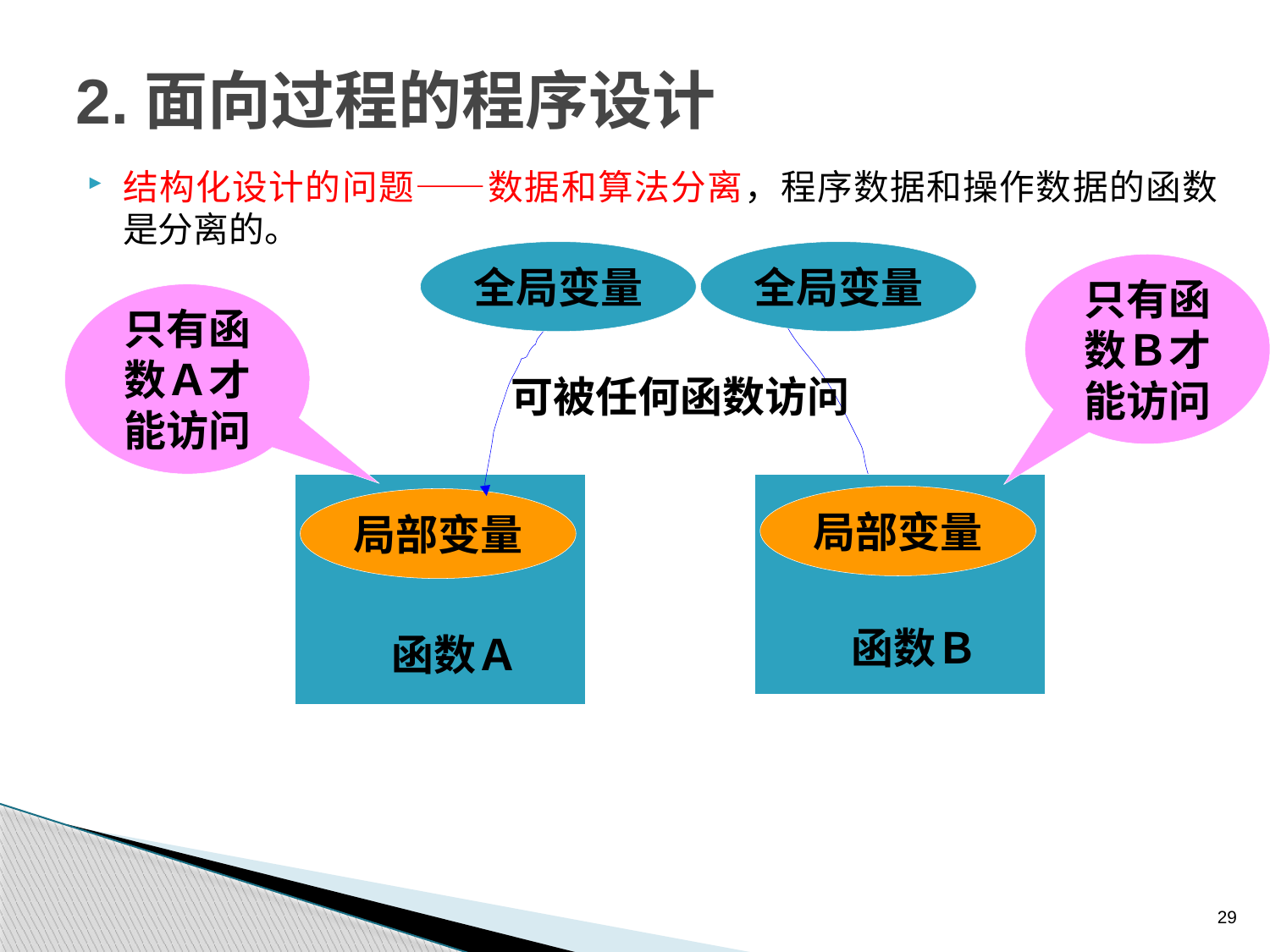

# 2.面向过程的程序设计
结构化设计的问题——数据和算法分离，程序数据和操作数据的函数是分离的。

全局变量
全局变量
只有函数Ｂ才能访问

只有函数Ａ才能访问

可被任何函数访问

局部变量
函数Ａ

局部变量
函数Ｂ
29